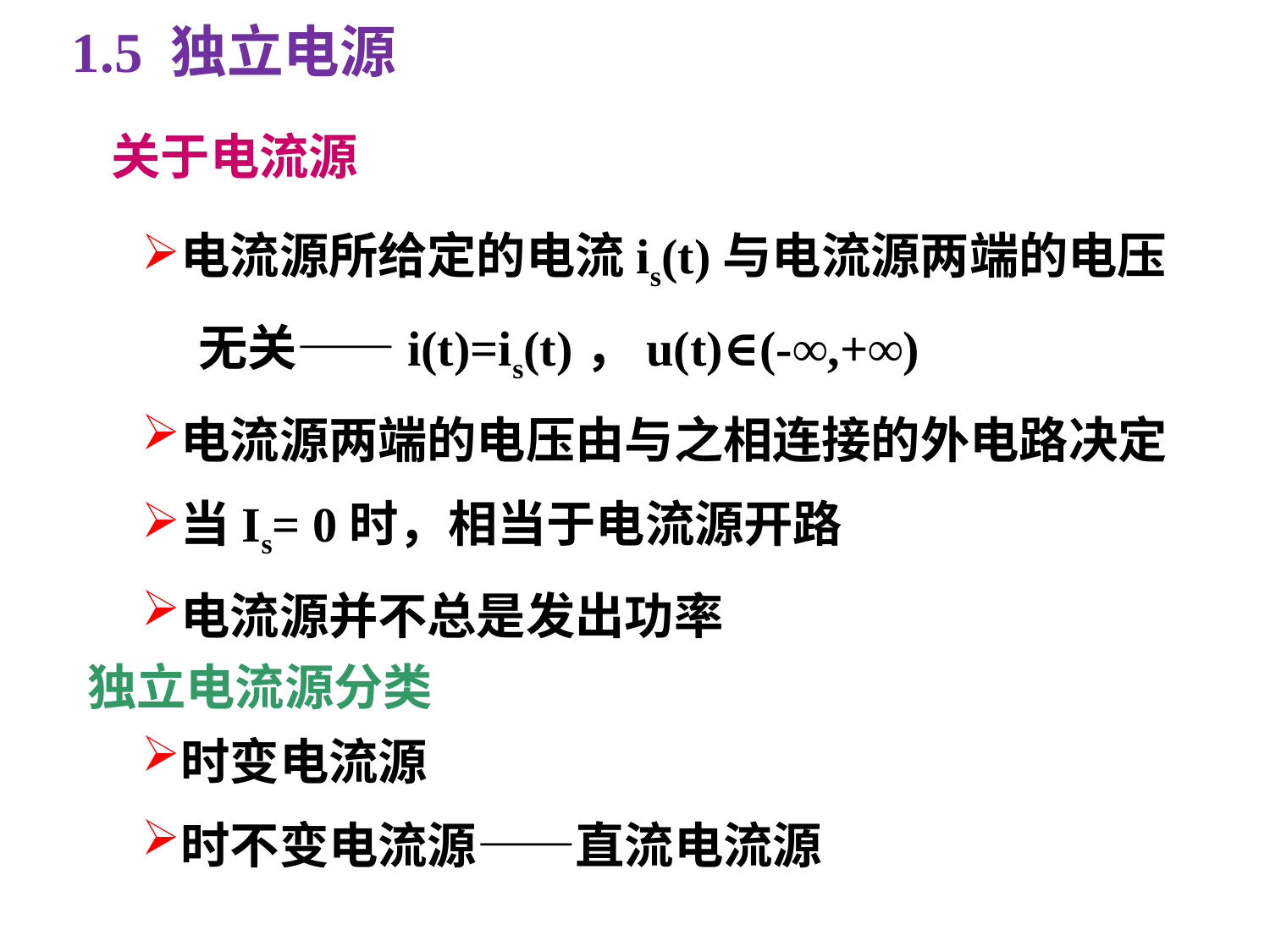

1.5 独立电源
关于电流源
电流源所给定的电流is(t)与电流源两端的电压
    无关——i(t)=is(t)，u(t)∈(-∞,+∞)
电流源两端的电压由与之相连接的外电路决定
当Is= 0时，相当于电流源开路
电流源并不总是发出功率
独立电流源分类
时变电流源
时不变电流源——直流电流源